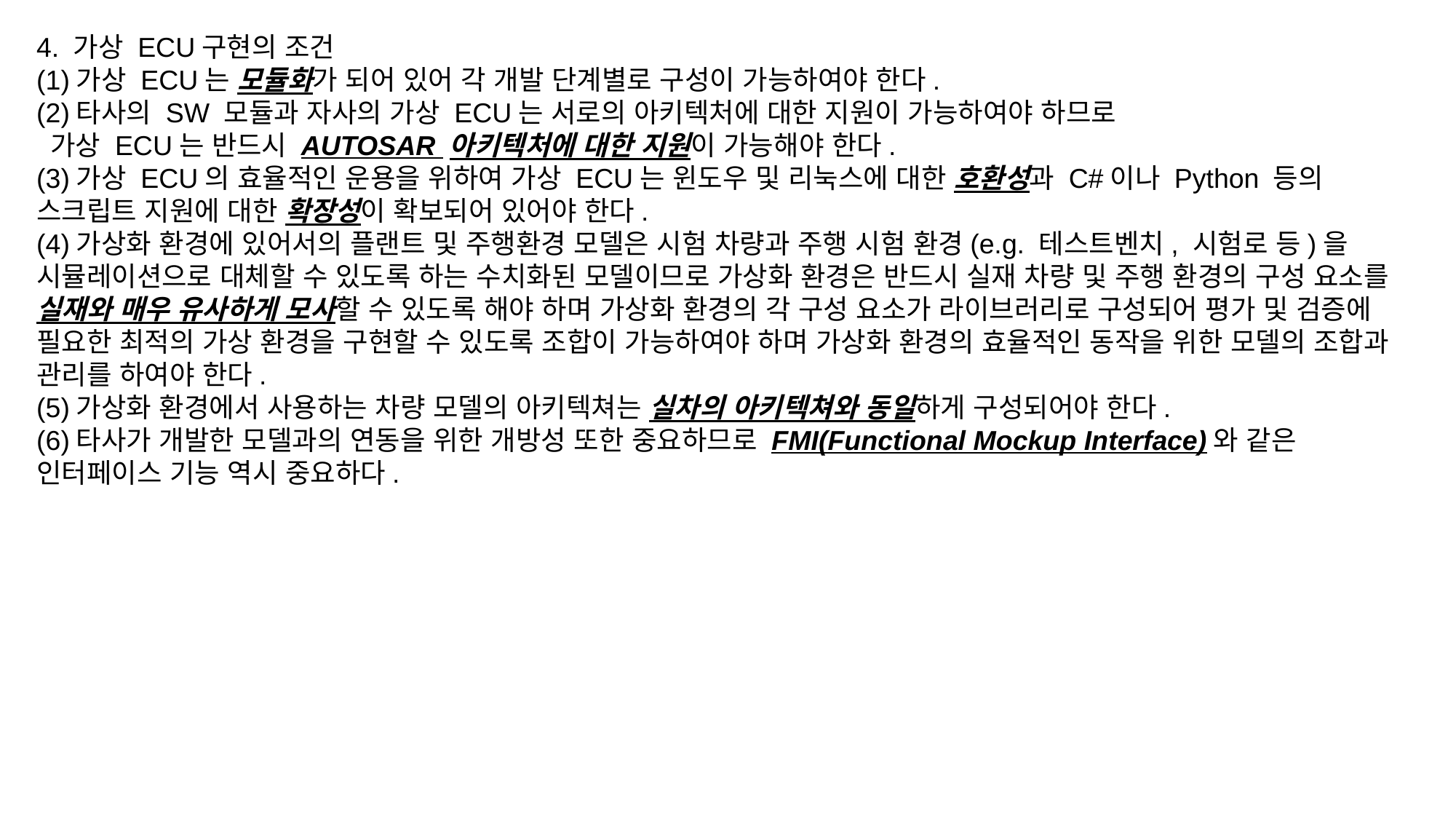

4. 가상 ECU구현의 조건
(1)가상 ECU는 모듈화가 되어 있어 각 개발 단계별로 구성이 가능하여야 한다.
(2)타사의 SW 모듈과 자사의 가상 ECU는 서로의 아키텍처에 대한 지원이 가능하여야 하므로
 가상 ECU는 반드시 AUTOSAR 아키텍처에 대한 지원이 가능해야 한다.
(3)가상 ECU의 효율적인 운용을 위하여 가상 ECU는 윈도우 및 리눅스에 대한 호환성과 C#이나 Python 등의
스크립트 지원에 대한 확장성이 확보되어 있어야 한다.
(4)가상화 환경에 있어서의 플랜트 및 주행환경 모델은 시험 차량과 주행 시험 환경(e.g. 테스트벤치, 시험로 등)을 시뮬레이션으로 대체할 수 있도록 하는 수치화된 모델이므로 가상화 환경은 반드시 실재 차량 및 주행 환경의 구성 요소를 실재와 매우 유사하게 모사할 수 있도록 해야 하며 가상화 환경의 각 구성 요소가 라이브러리로 구성되어 평가 및 검증에 필요한 최적의 가상 환경을 구현할 수 있도록 조합이 가능하여야 하며 가상화 환경의 효율적인 동작을 위한 모델의 조합과 관리를 하여야 한다.
(5)가상화 환경에서 사용하는 차량 모델의 아키텍쳐는 실차의 아키텍쳐와 동일하게 구성되어야 한다.
(6)타사가 개발한 모델과의 연동을 위한 개방성 또한 중요하므로 FMI(Functional Mockup Interface)와 같은 인터페이스 기능 역시 중요하다.